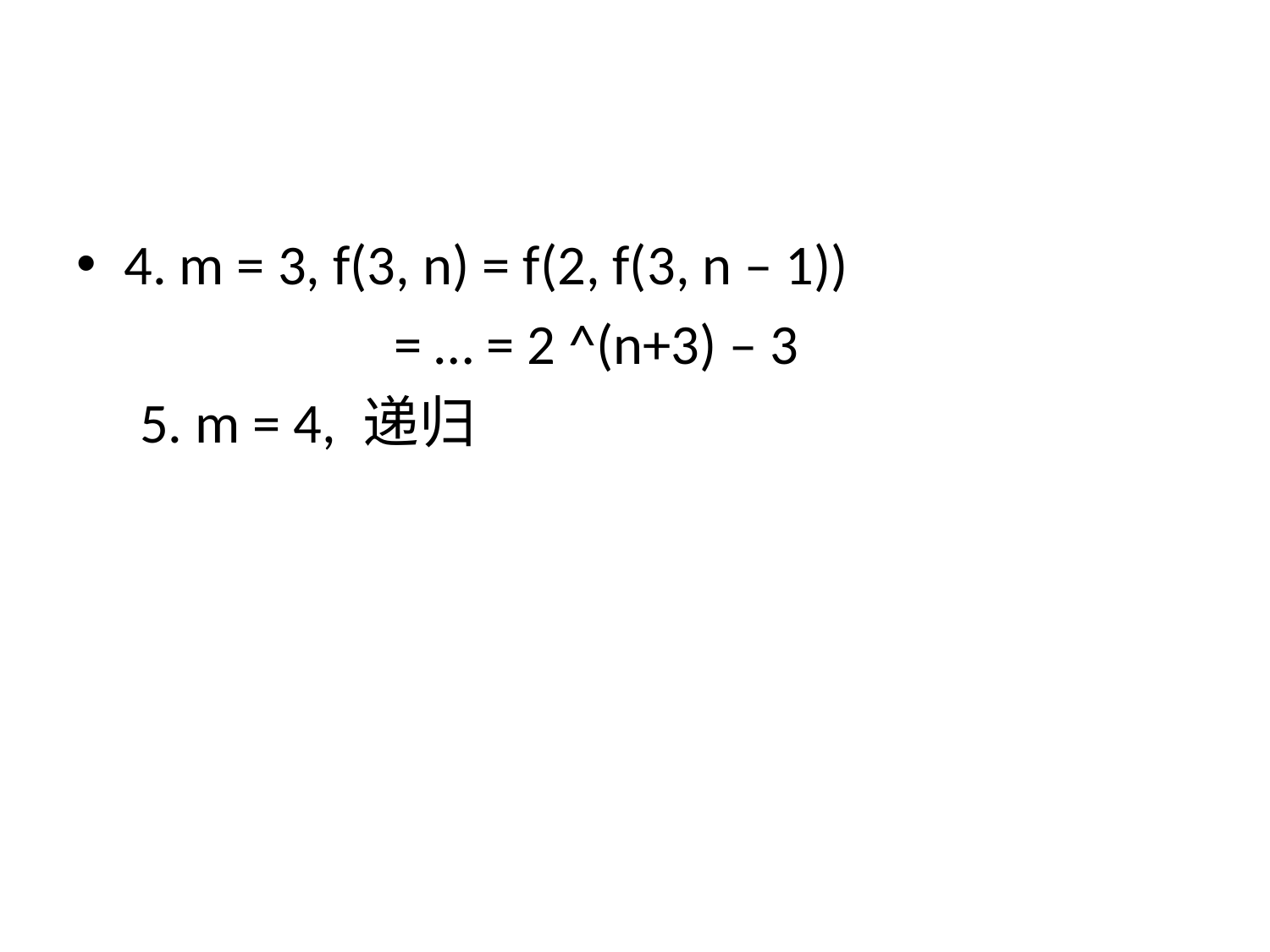

#
4. m = 3, f(3, n) = f(2, f(3, n – 1))
		= … = 2 ^(n+3) – 3
5. m = 4, 递归